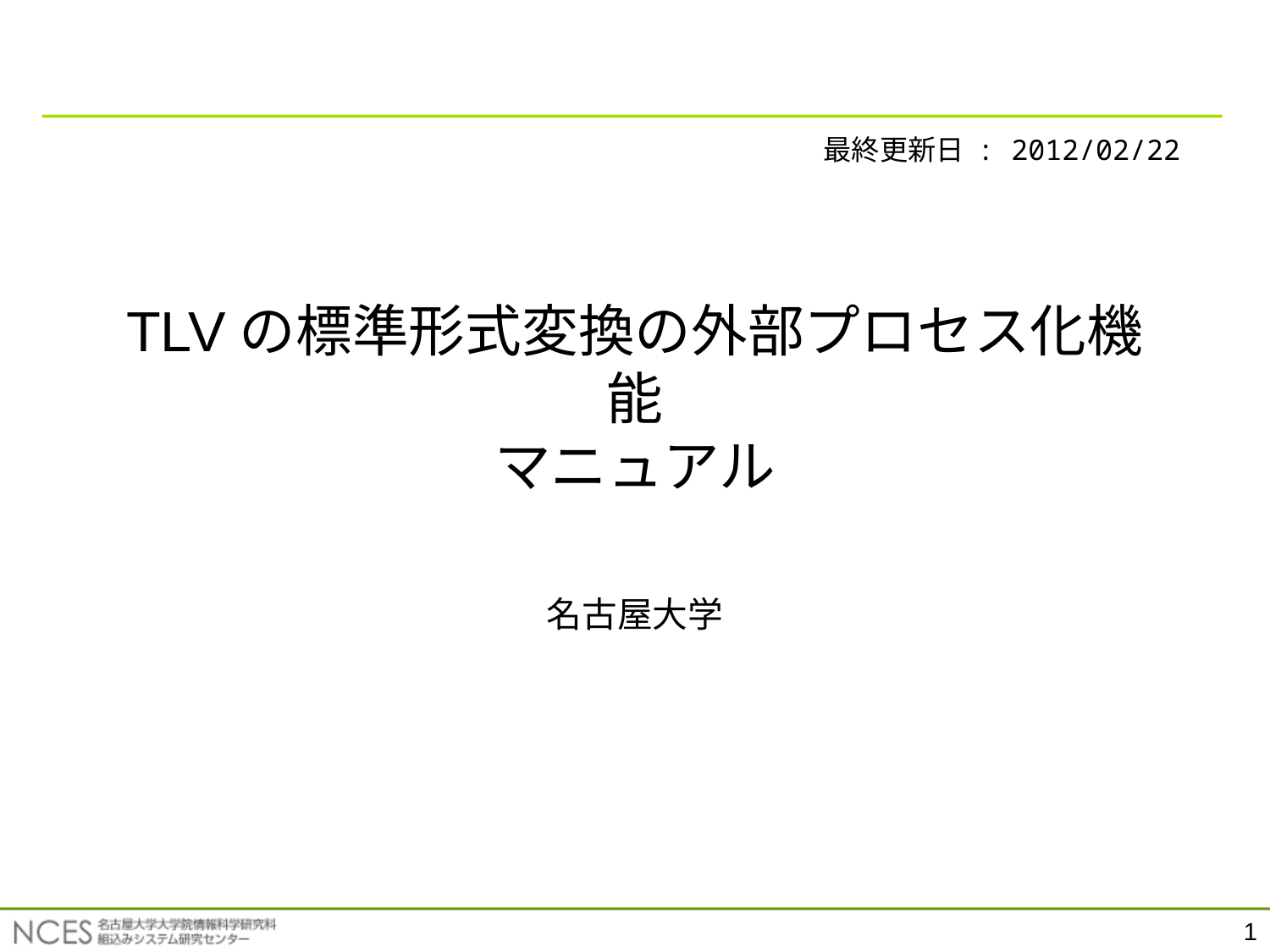

最終更新日 : 2012/02/22
# TLVの標準形式変換の外部プロセス化機能 マニュアル
名古屋大学
1